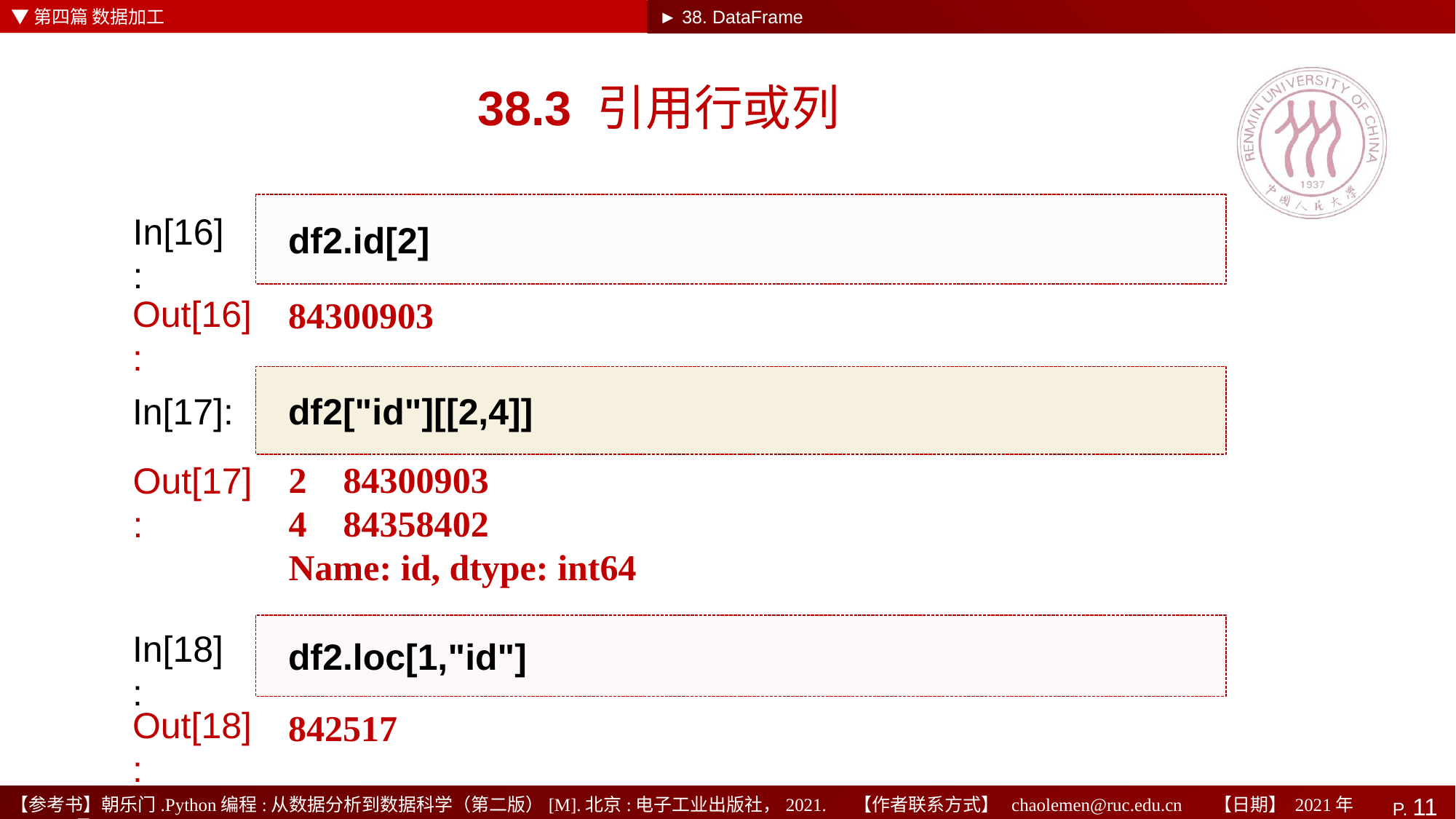

▼第四篇 数据加工
► 38. DataFrame
# 38.3 引用行或列
df2.id[2]
In[16]:
84300903
Out[16]:

df2["id"][[2,4]]
In[17]:
2    84300903
4    84358402
Name: id, dtype: int64
Out[17]:
df2.loc[1,"id"]
In[18]:
842517
Out[18]: